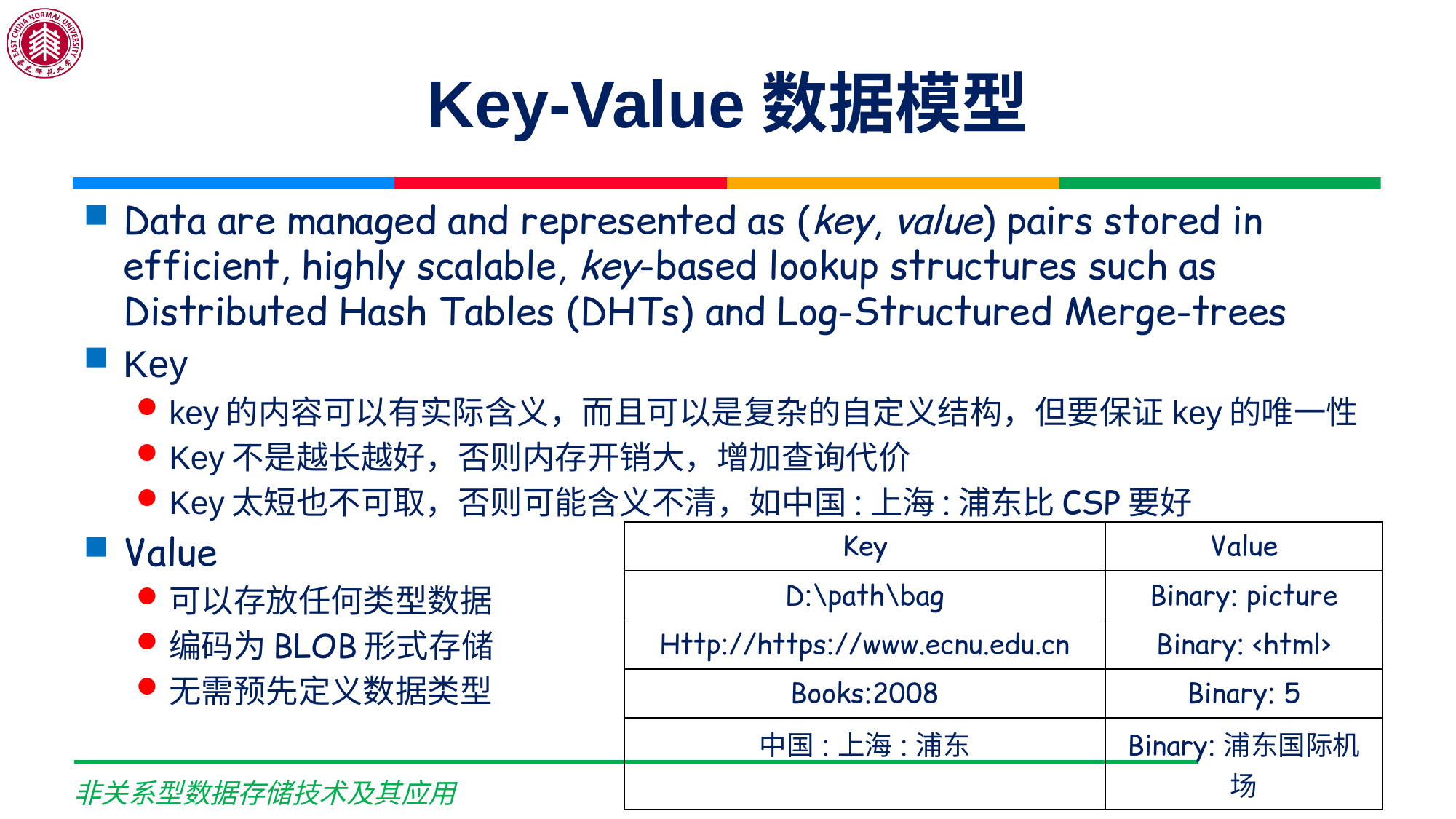

# Key-Value数据模型
Data are managed and represented as (key, value) pairs stored in efficient, highly scalable, key-based lookup structures such as Distributed Hash Tables (DHTs) and Log-Structured Merge-trees
Key
key的内容可以有实际含义，而且可以是复杂的自定义结构，但要保证key的唯一性
Key不是越长越好，否则内存开销大，增加查询代价
Key太短也不可取，否则可能含义不清，如中国:上海:浦东比CSP要好
Value
可以存放任何类型数据
编码为BLOB形式存储
无需预先定义数据类型

| Key | Value |
| --- | --- |
| D:\path\bag | Binary: picture |
| Http://https://www.ecnu.edu.cn | Binary: <html> |
| Books:2008 | Binary: 5 |
| 中国:上海:浦东 | Binary:浦东国际机场 |